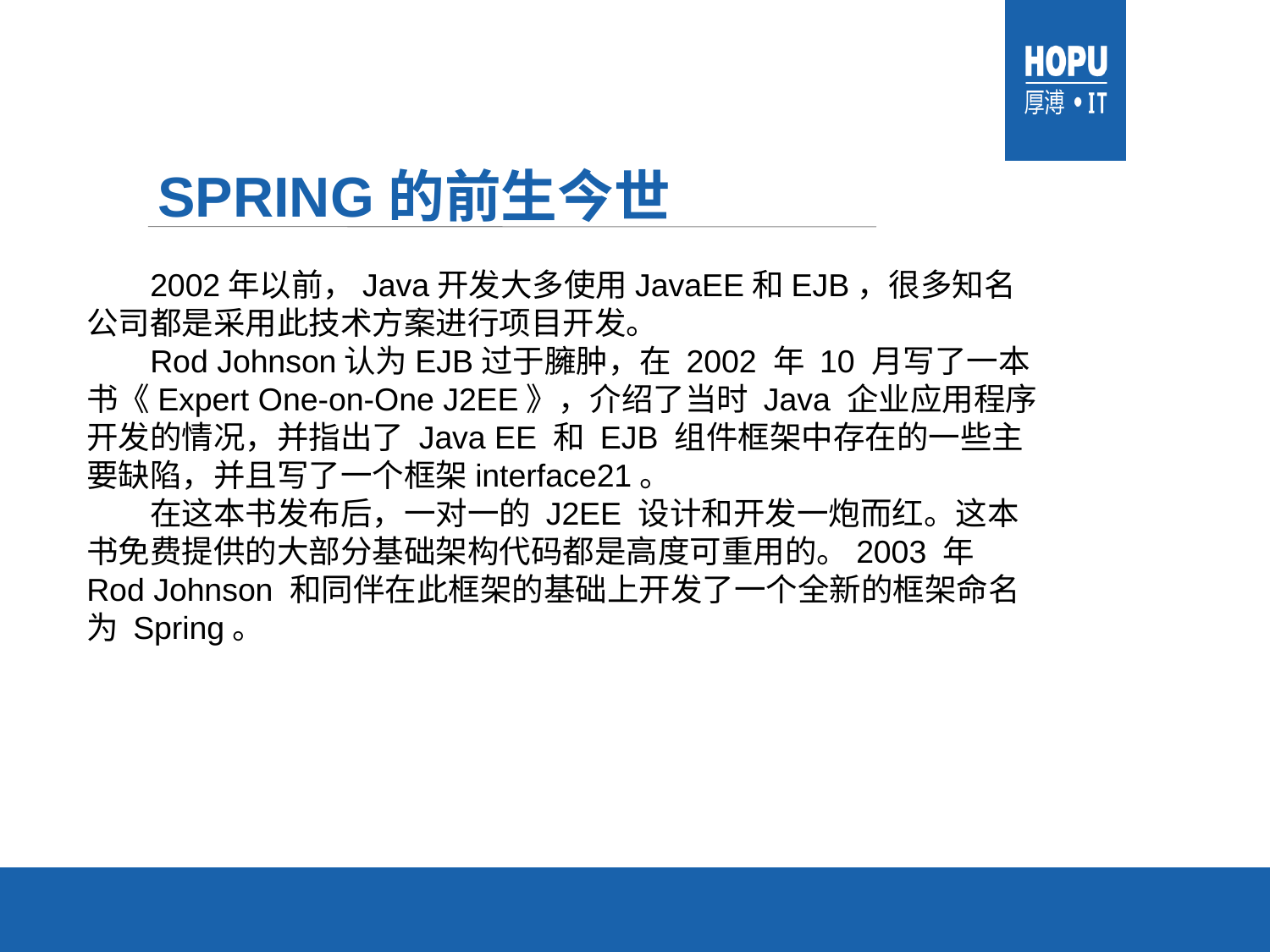

# Spring的前生今世
2002年以前，Java开发大多使用JavaEE和EJB，很多知名公司都是采用此技术方案进行项目开发。
Rod Johnson认为EJB过于臃肿，在 2002 年 10 月写了一本书《Expert One-on-One J2EE》，介绍了当时 Java 企业应用程序开发的情况，并指出了 Java EE 和 EJB 组件框架中存在的一些主要缺陷，并且写了一个框架interface21。
在这本书发布后，一对一的 J2EE 设计和开发一炮而红。这本书免费提供的大部分基础架构代码都是高度可重用的。2003 年 Rod Johnson 和同伴在此框架的基础上开发了一个全新的框架命名为 Spring。